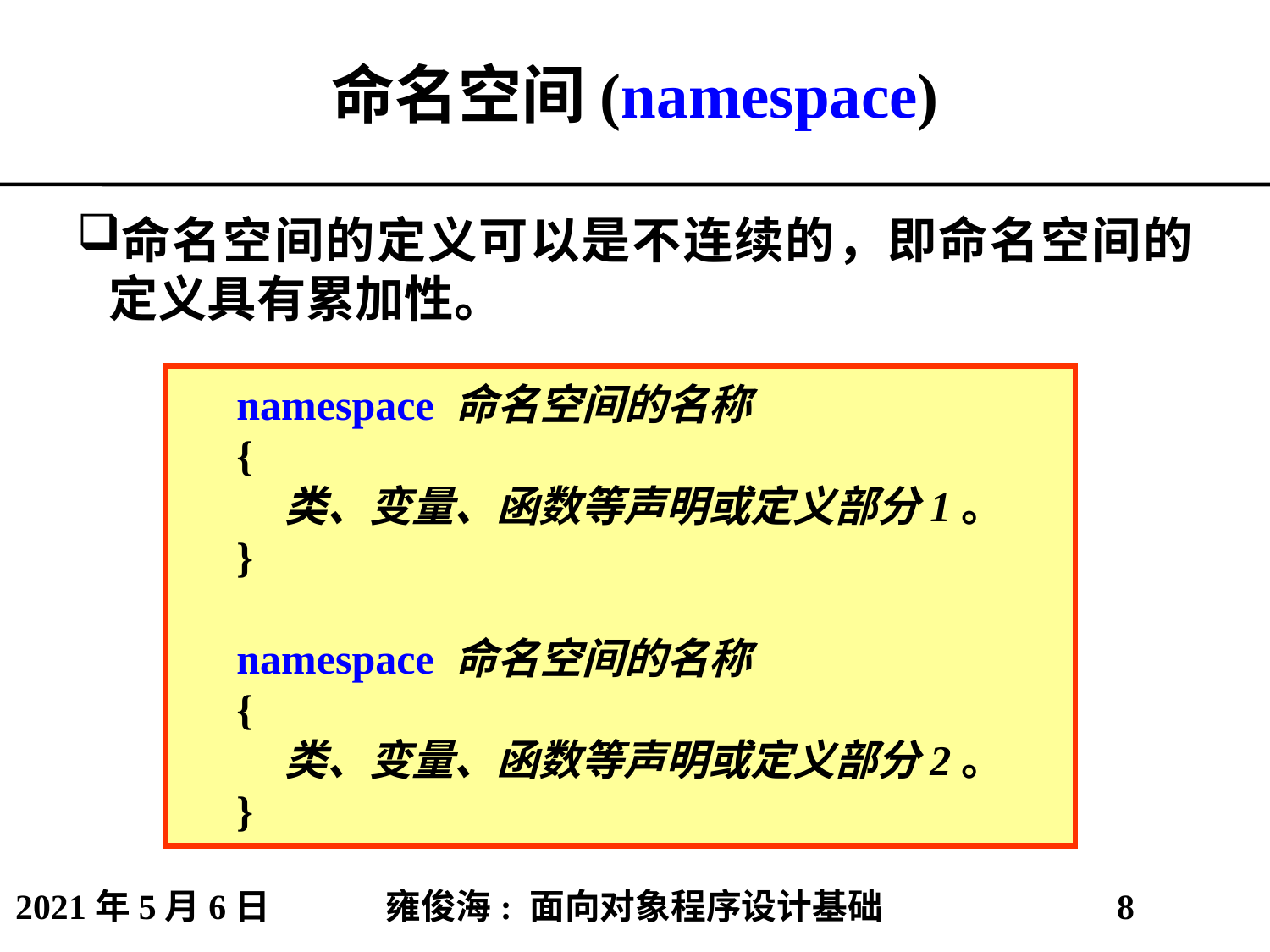

# 命名空间(namespace)

命名空间的定义可以是不连续的，即命名空间的定义具有累加性。
namespace 命名空间的名称
{
    类、变量、函数等声明或定义部分1。
}

namespace 命名空间的名称
{
    类、变量、函数等声明或定义部分2。
}
2021年5月6日
雍俊海: 面向对象程序设计基础
8